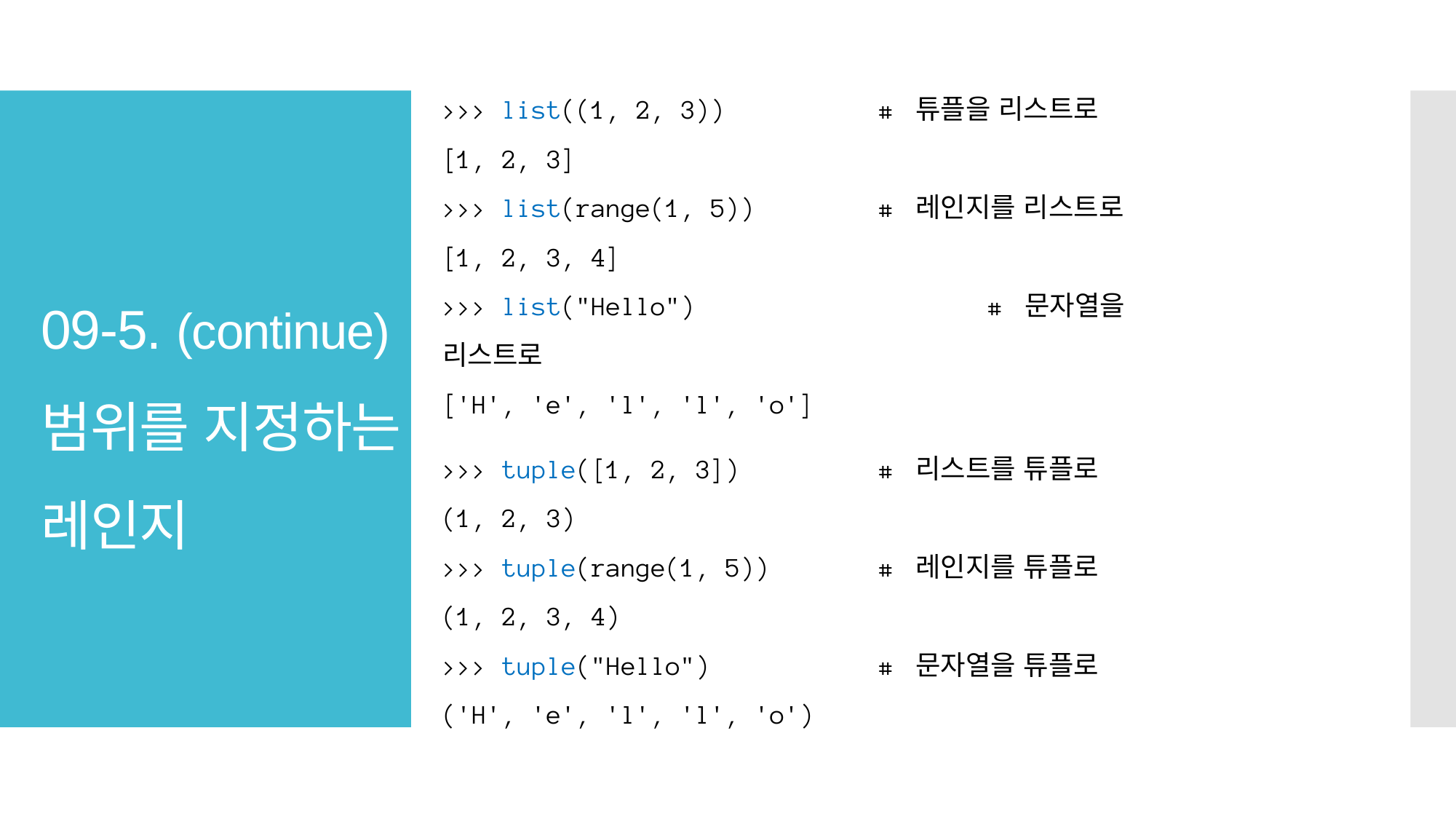

>>> list((1, 2, 3)) 		# 튜플을 리스트로
[1, 2, 3]
>>> list(range(1, 5)) 	# 레인지를 리스트로
[1, 2, 3, 4]
>>> list("Hello") 			# 문자열을 리스트로
['H', 'e', 'l', 'l', 'o']
# 09-5. (continue) 범위를 지정하는 레인지
>>> tuple([1, 2, 3]) 		# 리스트를 튜플로
(1, 2, 3)
>>> tuple(range(1, 5)) 	# 레인지를 튜플로
(1, 2, 3, 4)
>>> tuple("Hello") 		# 문자열을 튜플로
('H', 'e', 'l', 'l', 'o')